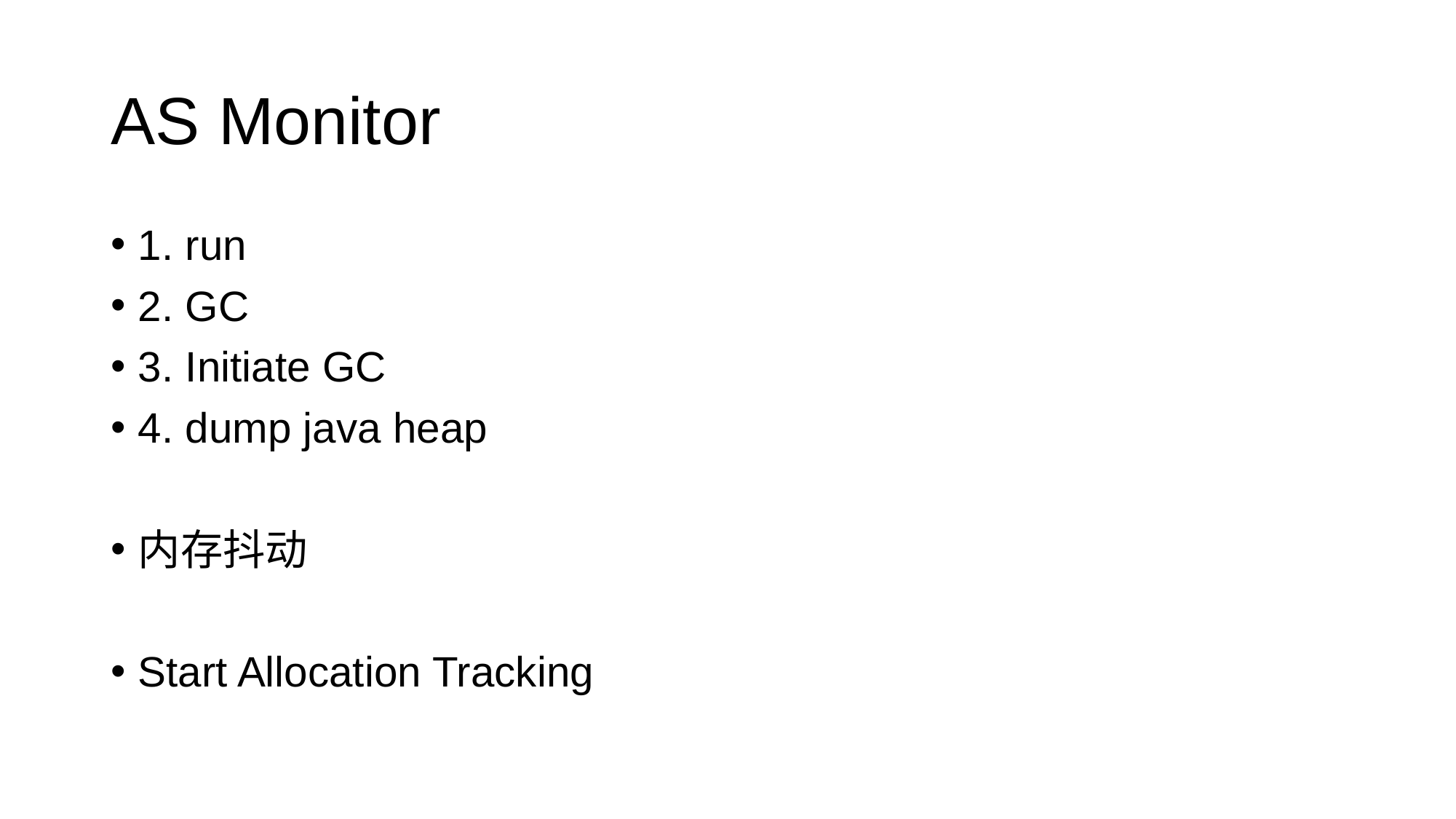

# AS Monitor
1. run
2. GC
3. Initiate GC
4. dump java heap

内存抖动

Start Allocation Tracking